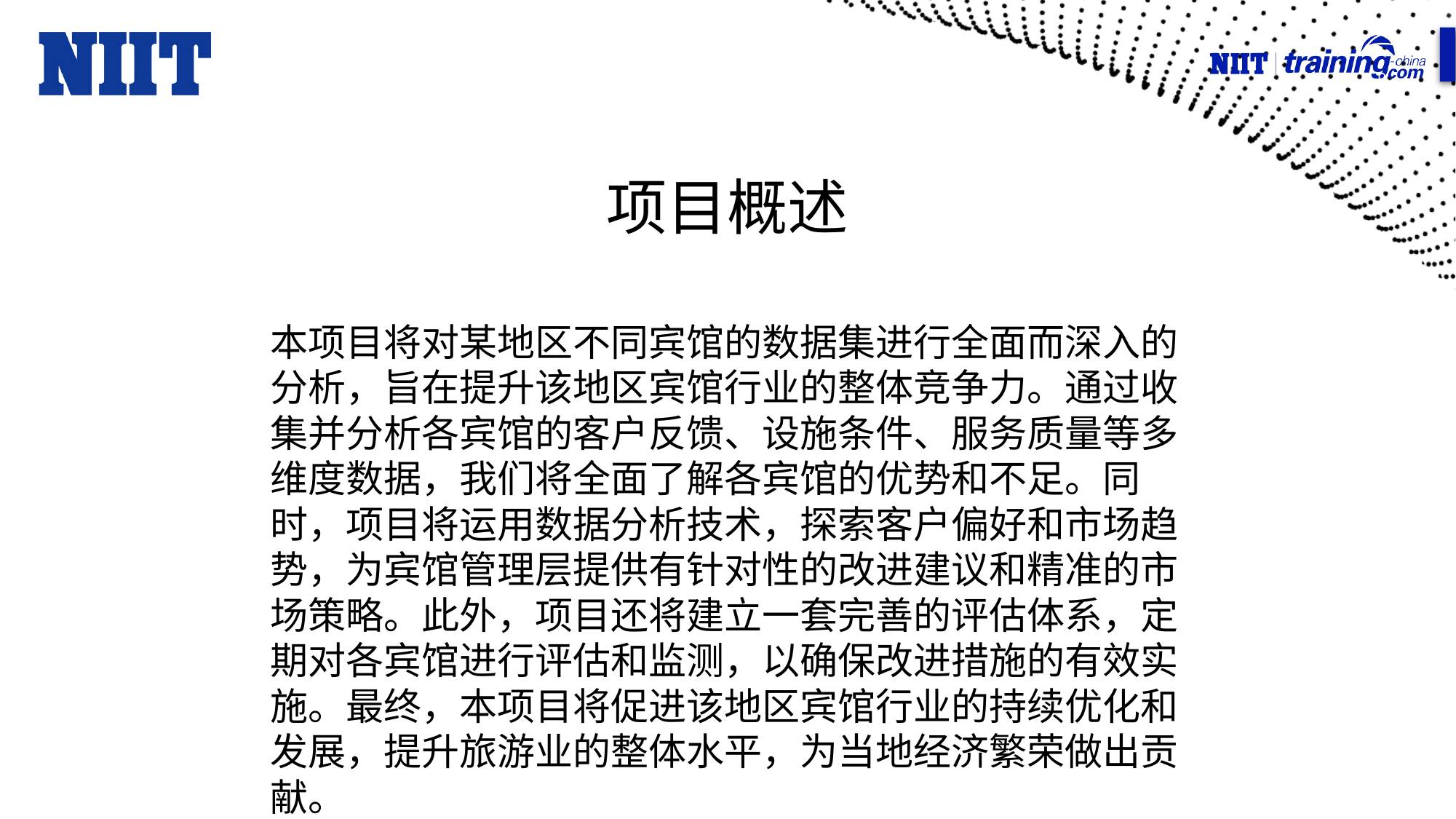

# 项目概述
本项目将对某地区不同宾馆的数据集进行全面而深入的分析，旨在提升该地区宾馆行业的整体竞争力。通过收集并分析各宾馆的客户反馈、设施条件、服务质量等多维度数据，我们将全面了解各宾馆的优势和不足。同时，项目将运用数据分析技术，探索客户偏好和市场趋势，为宾馆管理层提供有针对性的改进建议和精准的市场策略。此外，项目还将建立一套完善的评估体系，定期对各宾馆进行评估和监测，以确保改进措施的有效实施。最终，本项目将促进该地区宾馆行业的持续优化和发展，提升旅游业的整体水平，为当地经济繁荣做出贡献。